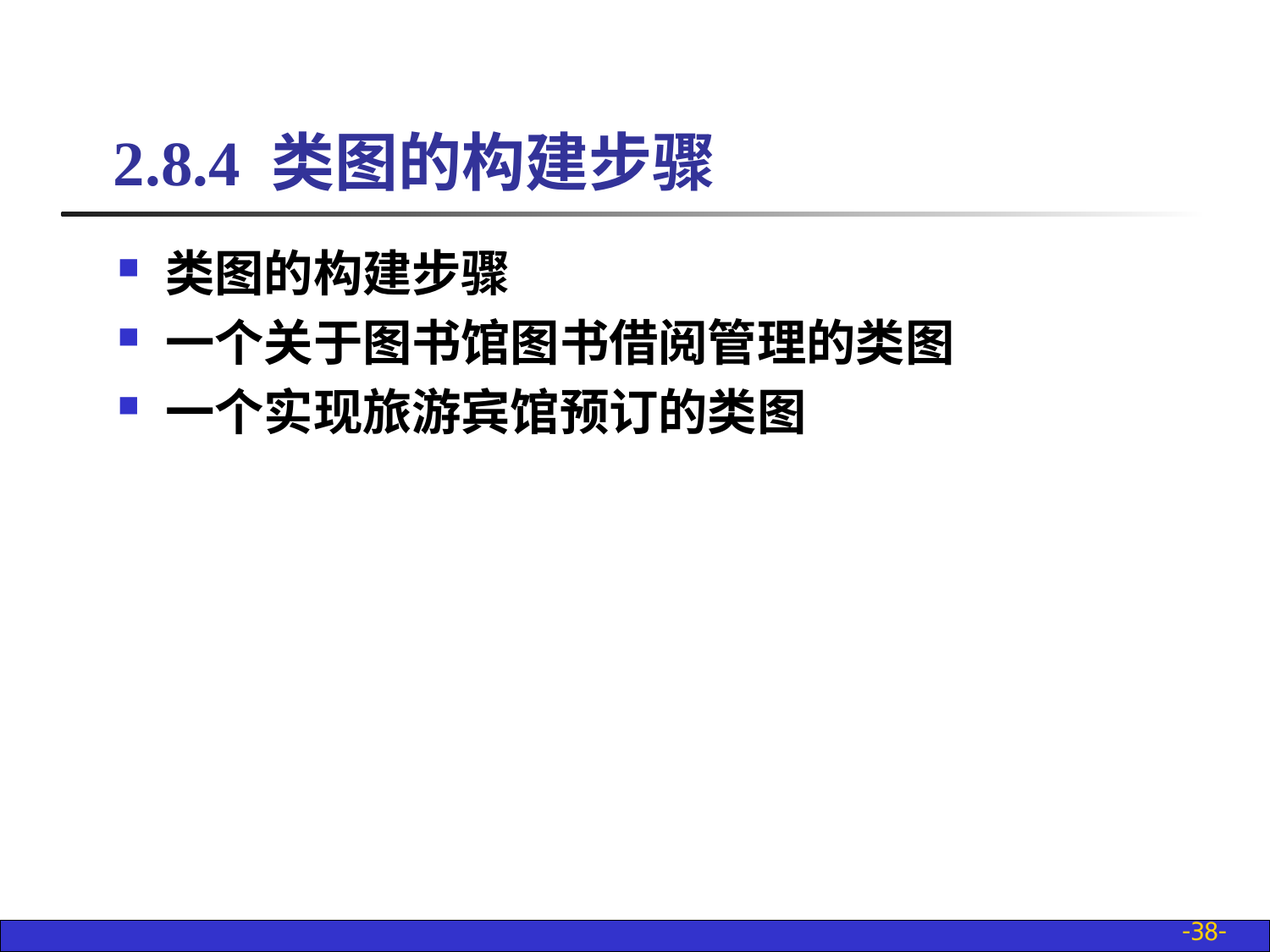

2.8.4 类图的构建步骤
类图的构建步骤
一个关于图书馆图书借阅管理的类图
一个实现旅游宾馆预订的类图

-38-